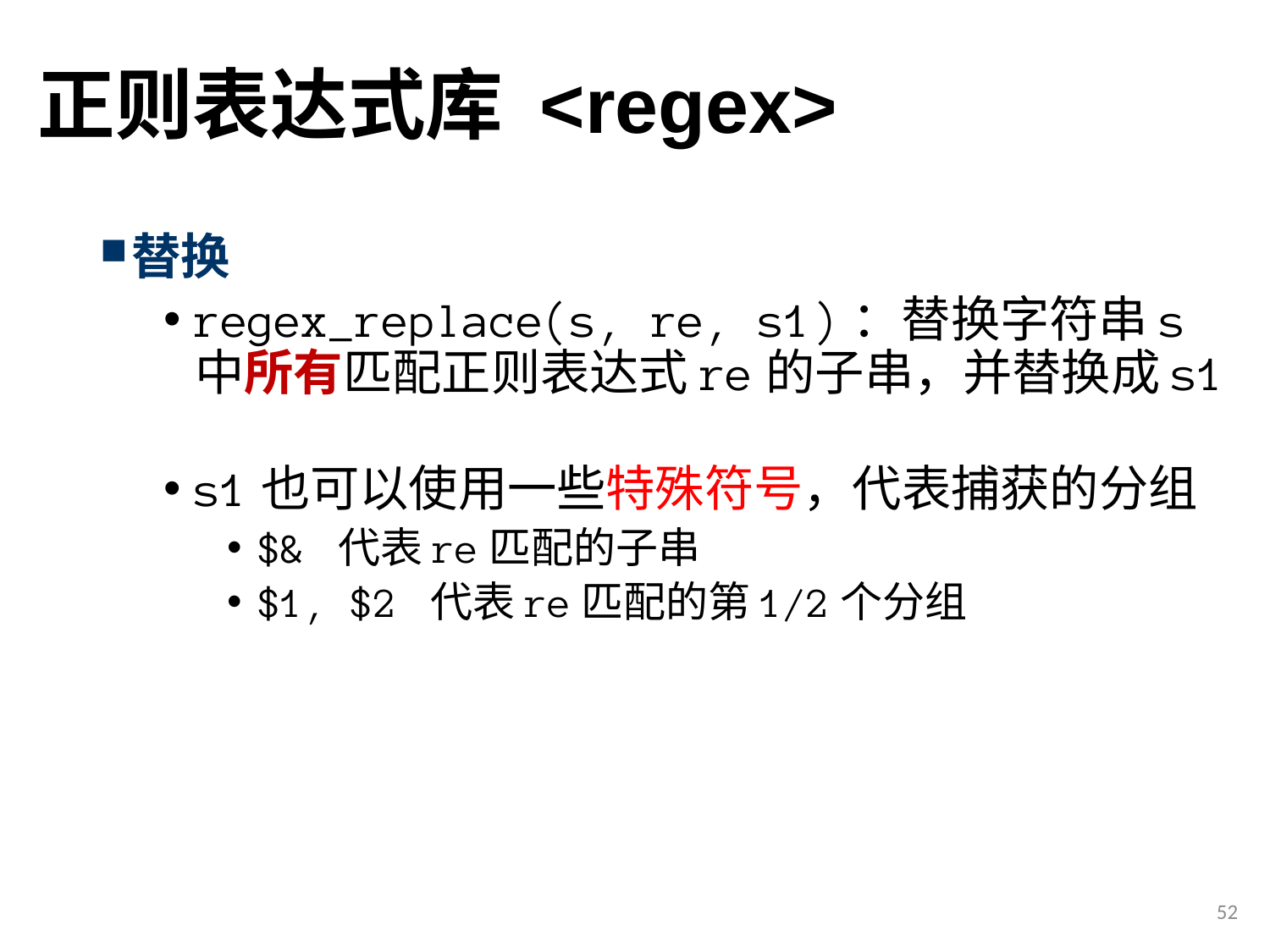

# 正则表达式库 <regex>
替换
regex_replace(s, re, s1)：替换字符串s中所有匹配正则表达式re的子串，并替换成s1

s1也可以使用一些特殊符号，代表捕获的分组
$& 代表re匹配的子串
$1, $2 代表re匹配的第1/2个分组

52